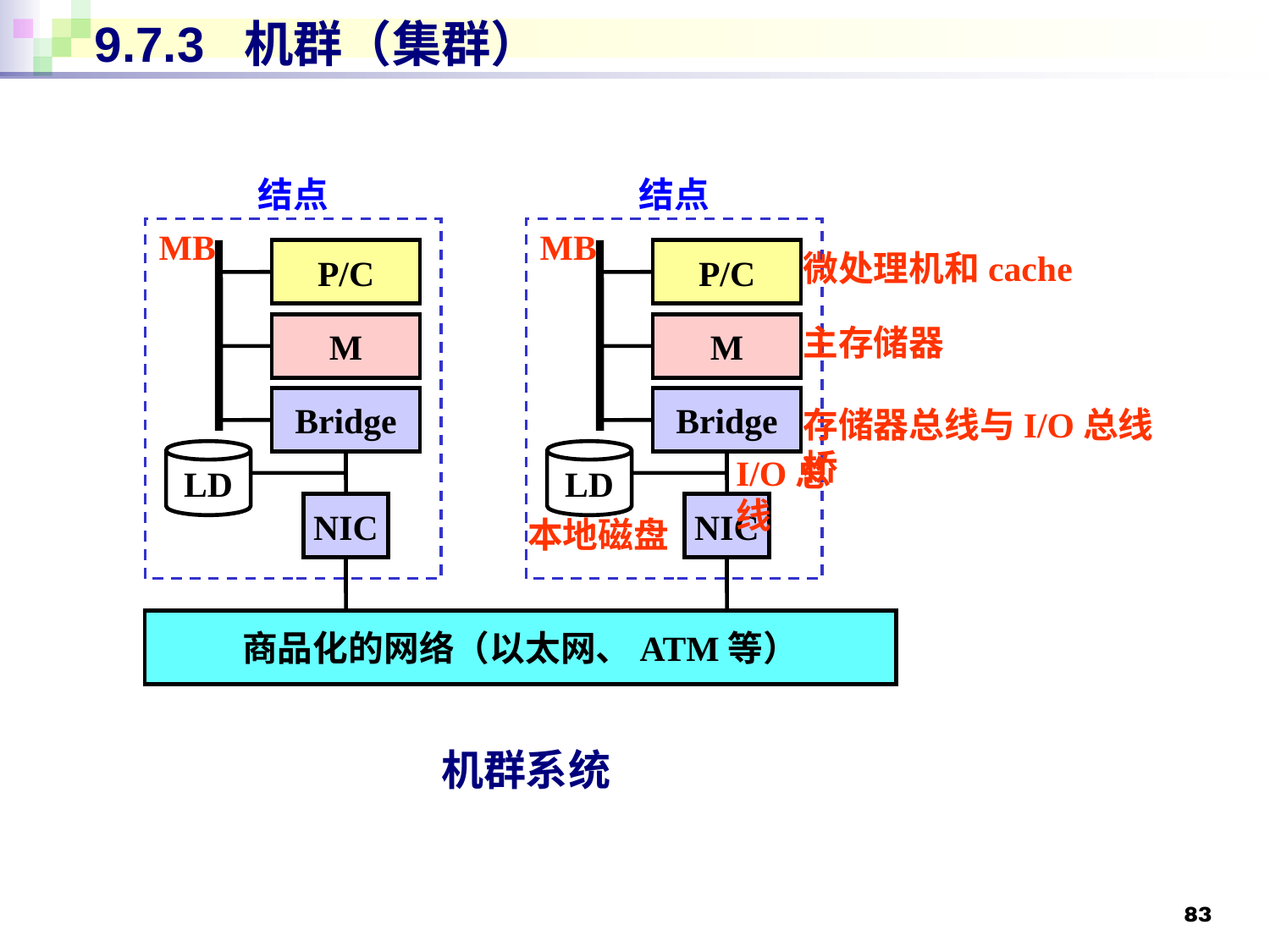

# 9.7.3  机群（集群）
结点
结点

MB

MB

P/C

P/C
微处理机和cache

M
M
主存储器

Bridge
Bridge
存储器总线与I/O总线桥

LD
LD
I/O总线

NIC
NIC
本地磁盘

商品化的网络（以太网、ATM等）
机群系统
83